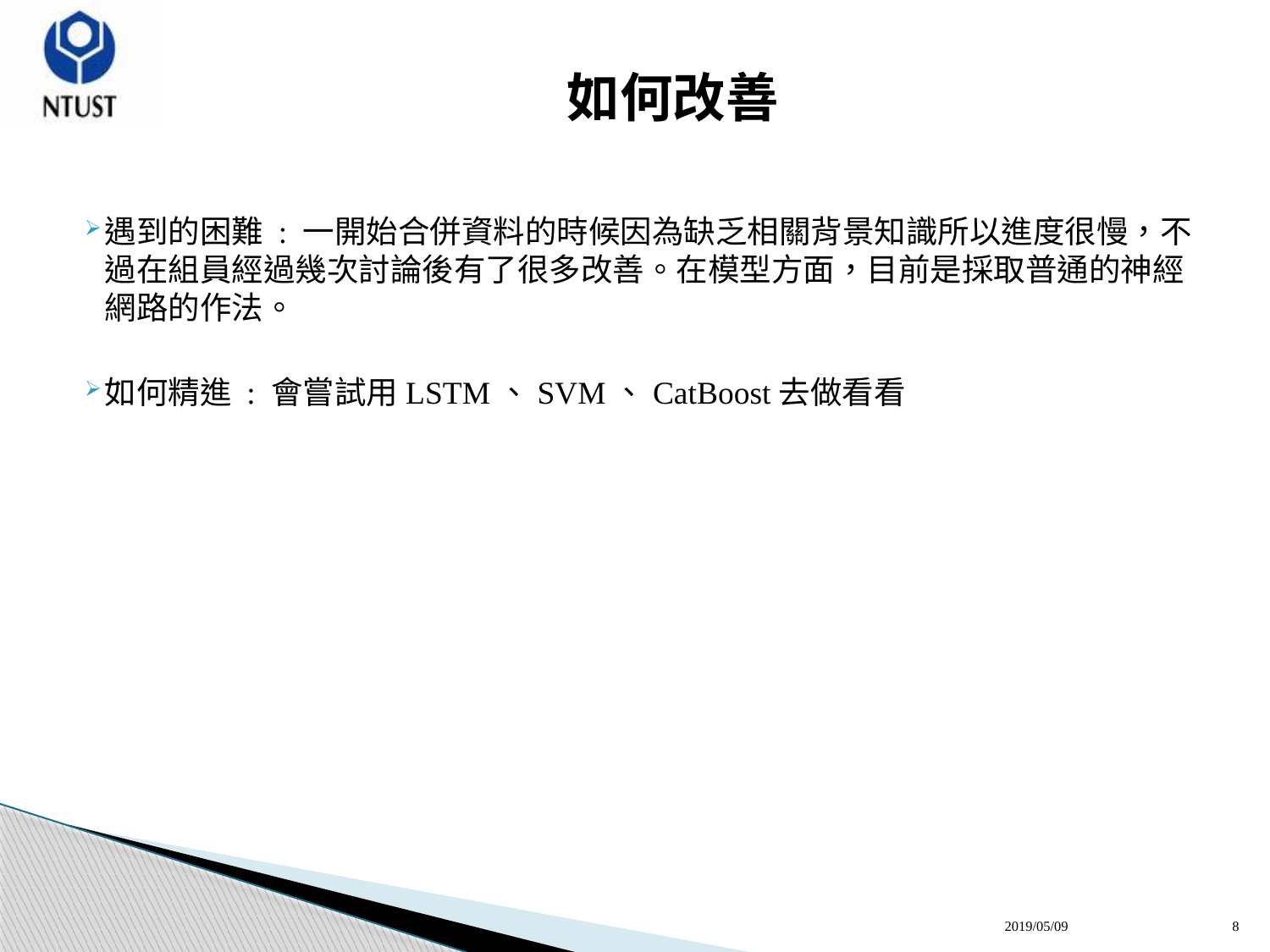

# 如何改善
遇到的困難 : 一開始合併資料的時候因為缺乏相關背景知識所以進度很慢，不過在組員經過幾次討論後有了很多改善。在模型方面，目前是採取普通的神經網路的作法。

如何精進 : 會嘗試用LSTM、SVM、CatBoost去做看看

2019/05/09
8